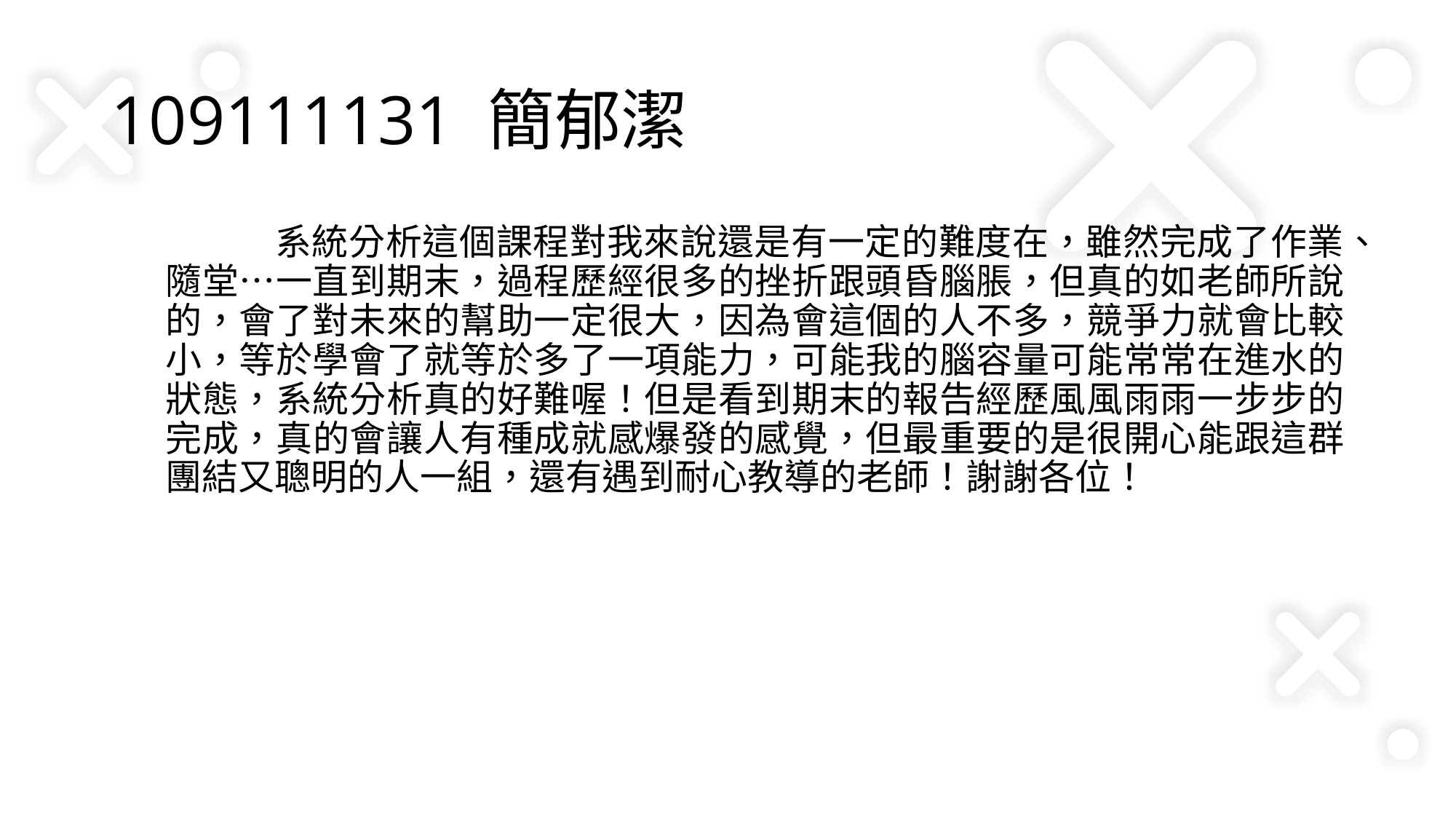

# 109111131 簡郁潔
	系統分析這個課程對我來說還是有一定的難度在，雖然完成了作業、隨堂…一直到期末，過程歷經很多的挫折跟頭昏腦脹，但真的如老師所說的，會了對未來的幫助一定很大，因為會這個的人不多，競爭力就會比較小，等於學會了就等於多了一項能力，可能我的腦容量可能常常在進水的狀態，系統分析真的好難喔！但是看到期末的報告經歷風風雨雨一步步的完成，真的會讓人有種成就感爆發的感覺，但最重要的是很開心能跟這群團結又聰明的人一組，還有遇到耐心教導的老師！謝謝各位！